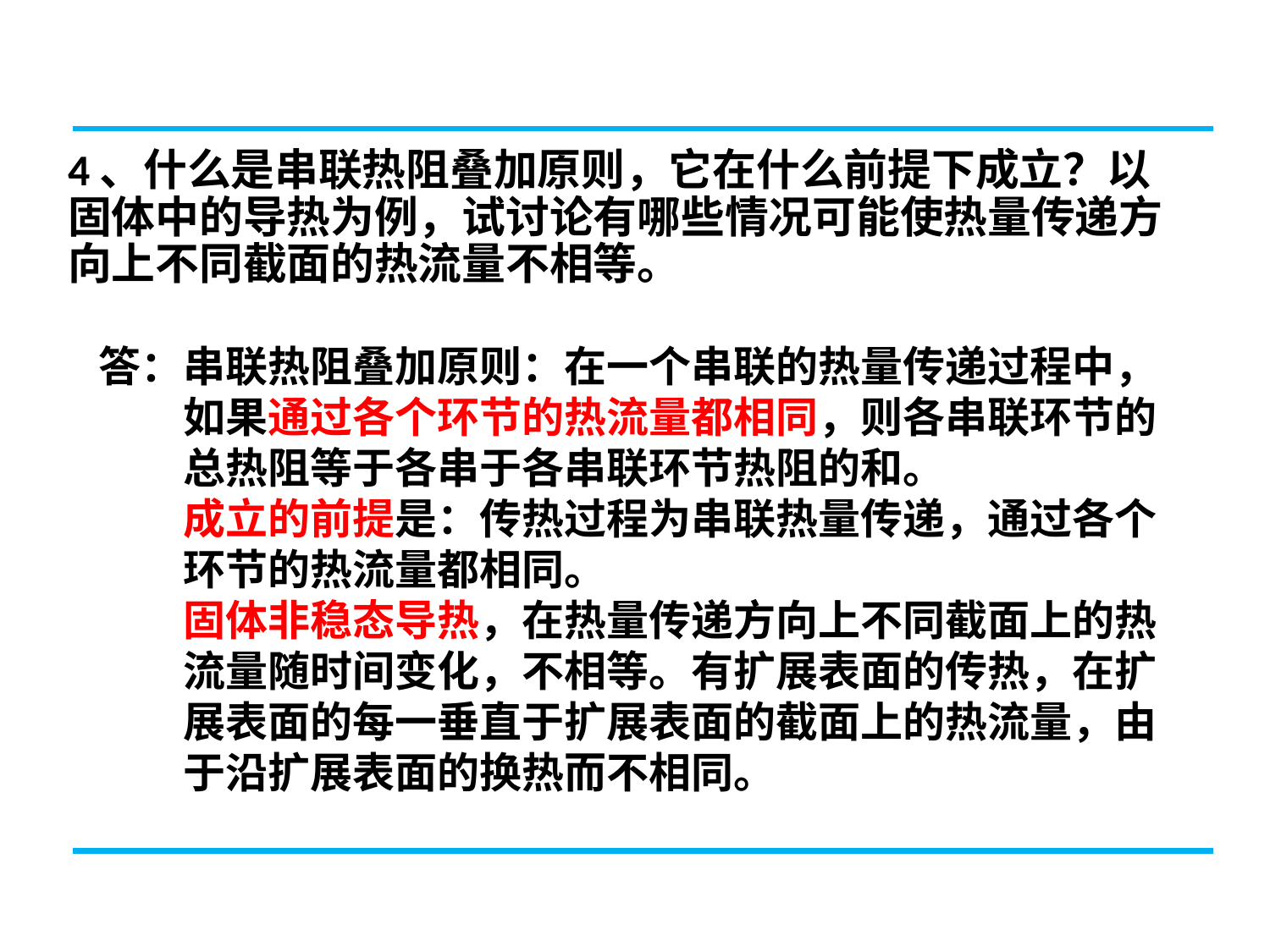

4、什么是串联热阻叠加原则，它在什么前提下成立？以固体中的导热为例，试讨论有哪些情况可能使热量传递方向上不同截面的热流量不相等。
答：串联热阻叠加原则：在一个串联的热量传递过程中，如果通过各个环节的热流量都相同，则各串联环节的总热阻等于各串于各串联环节热阻的和。
成立的前提是：传热过程为串联热量传递，通过各个环节的热流量都相同。
固体非稳态导热，在热量传递方向上不同截面上的热流量随时间变化，不相等。有扩展表面的传热，在扩展表面的每一垂直于扩展表面的截面上的热流量，由于沿扩展表面的换热而不相同。